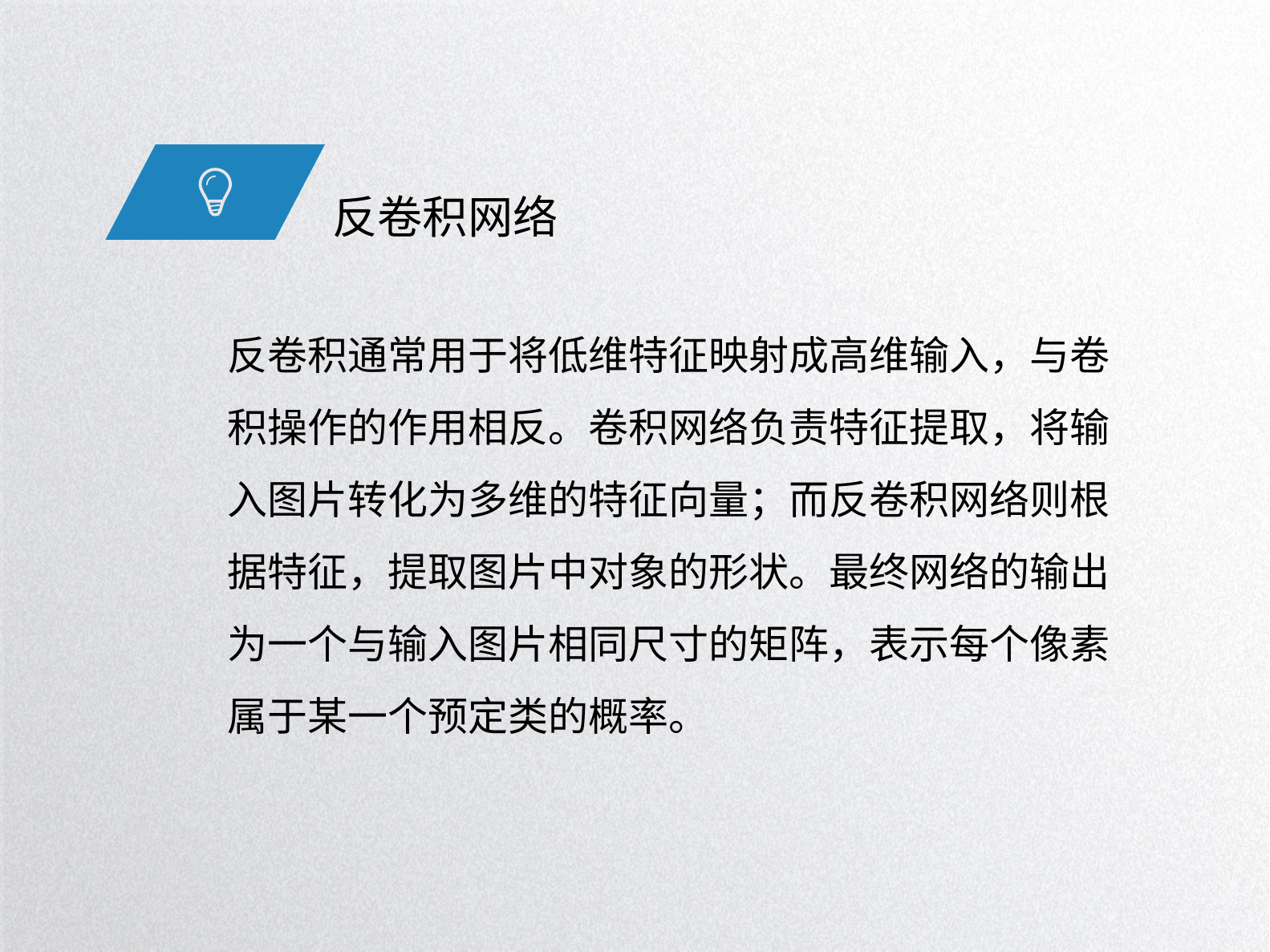

反卷积网络
反卷积通常用于将低维特征映射成高维输入，与卷积操作的作用相反。卷积网络负责特征提取，将输入图片转化为多维的特征向量；而反卷积网络则根据特征，提取图片中对象的形状。最终网络的输出为一个与输入图片相同尺寸的矩阵，表示每个像素属于某一个预定类的概率。
#